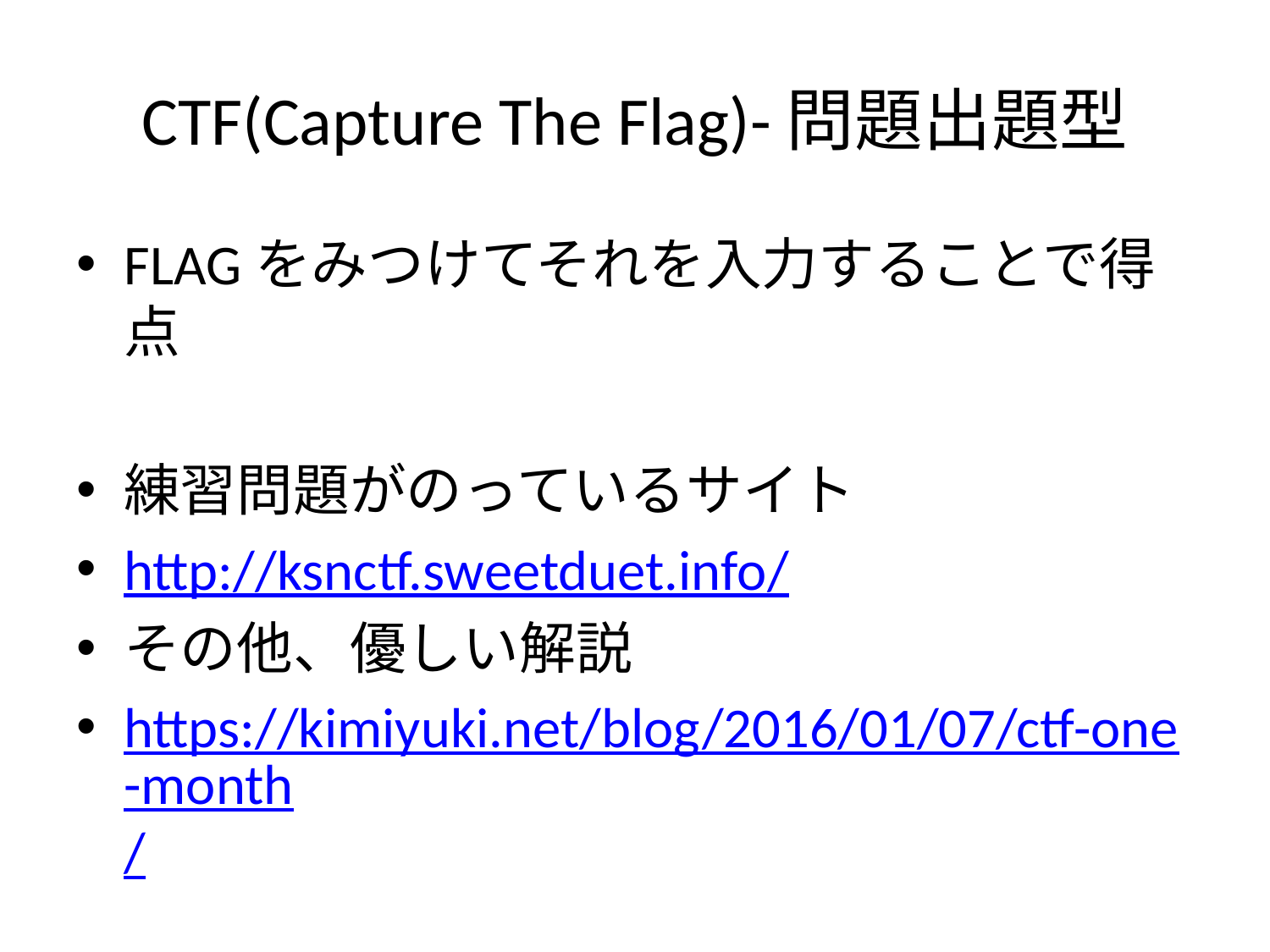

# CTF(Capture The Flag)-問題出題型
FLAGをみつけてそれを入力することで得点

練習問題がのっているサイト
http://ksnctf.sweetduet.info/
その他、優しい解説
https://kimiyuki.net/blog/2016/01/07/ctf-one-month/